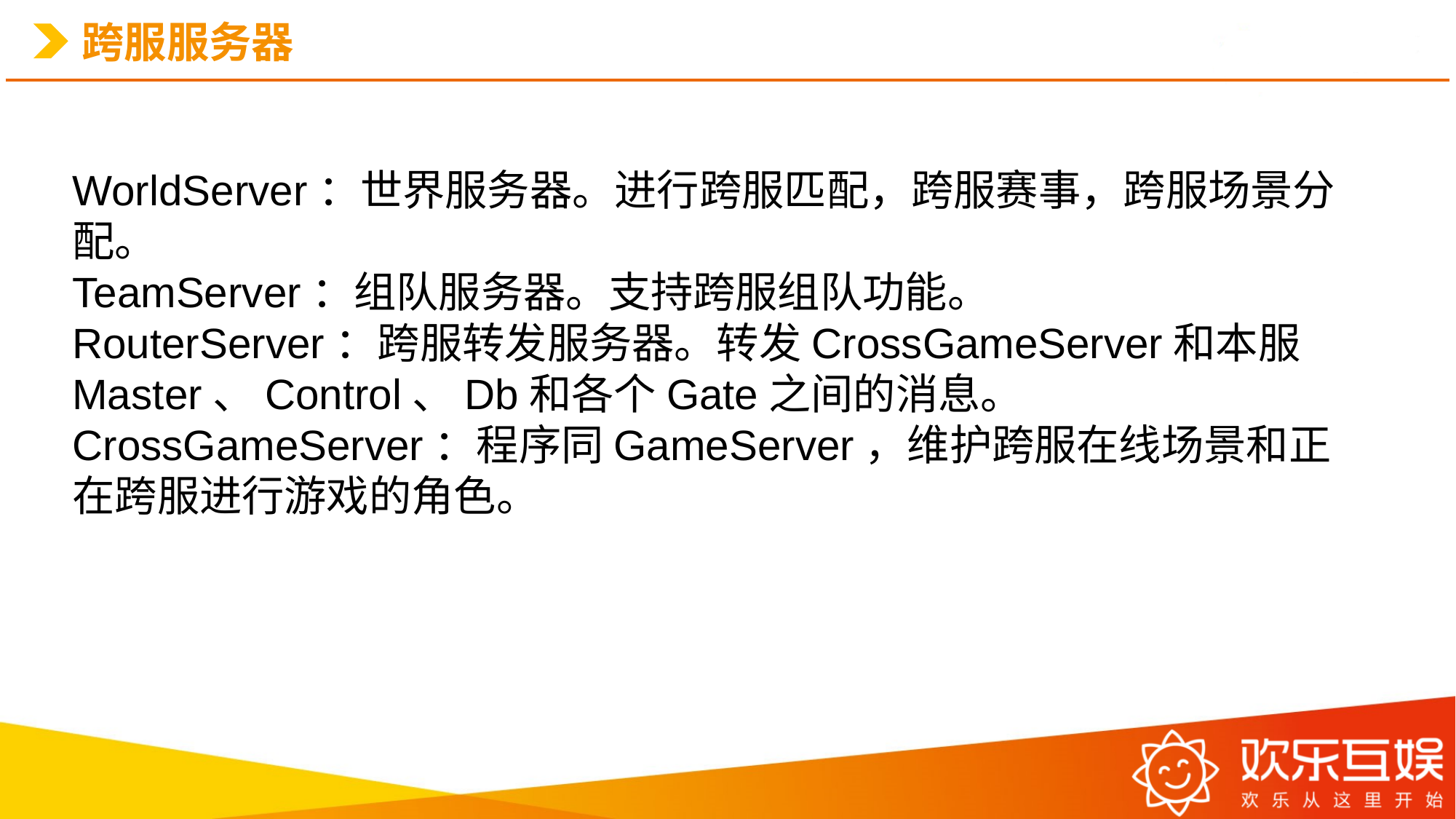

# 跨服服务器
WorldServer：世界服务器。进行跨服匹配，跨服赛事，跨服场景分配。
TeamServer：组队服务器。支持跨服组队功能。
RouterServer：跨服转发服务器。转发CrossGameServer和本服Master、Control、Db和各个Gate之间的消息。
CrossGameServer：程序同GameServer，维护跨服在线场景和正在跨服进行游戏的角色。